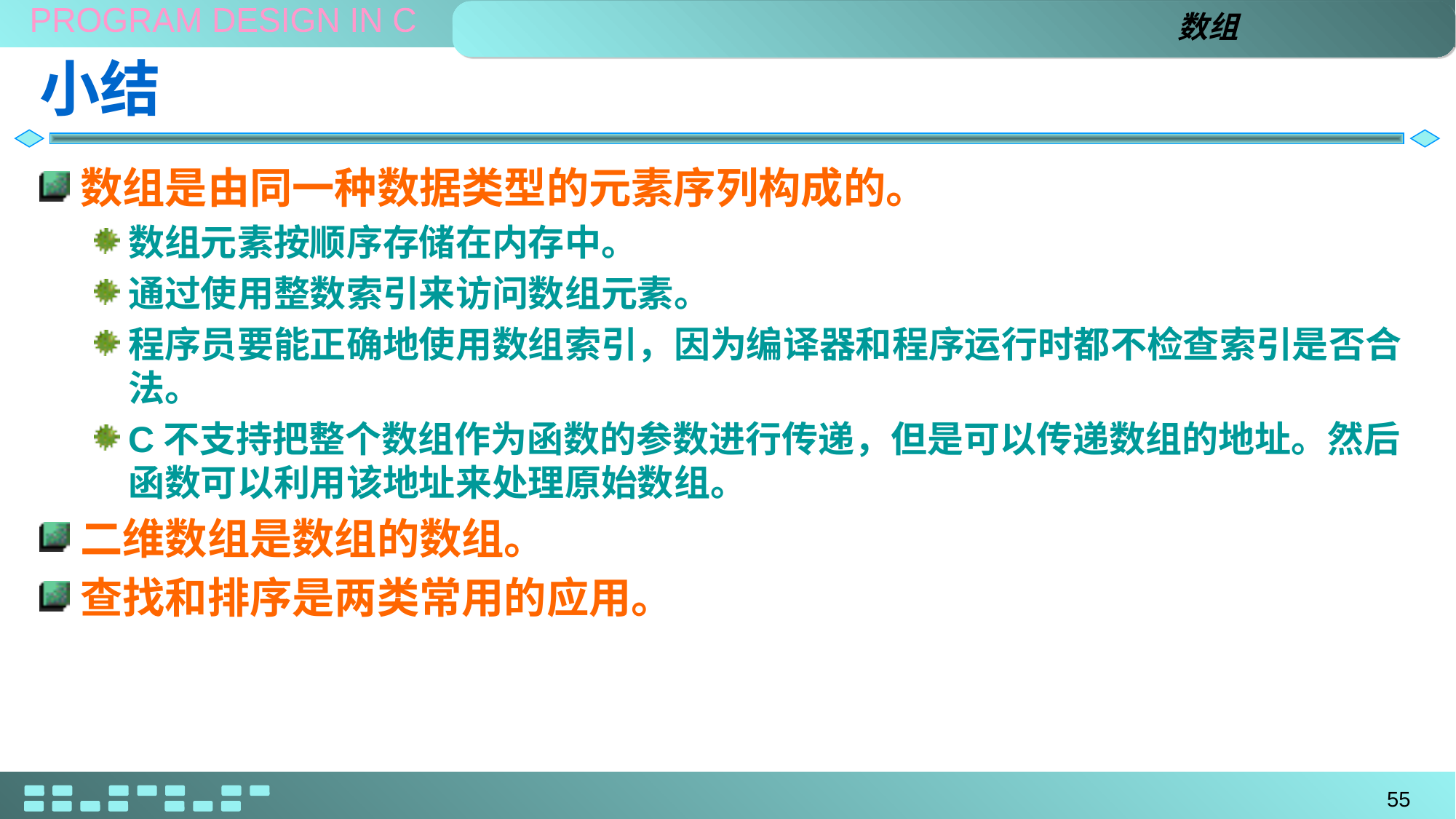

数组
# 小结
数组是由同一种数据类型的元素序列构成的。
数组元素按顺序存储在内存中。
通过使用整数索引来访问数组元素。
程序员要能正确地使用数组索引，因为编译器和程序运行时都不检查索引是否合法。
C不支持把整个数组作为函数的参数进行传递，但是可以传递数组的地址。然后函数可以利用该地址来处理原始数组。
二维数组是数组的数组。
查找和排序是两类常用的应用。
55